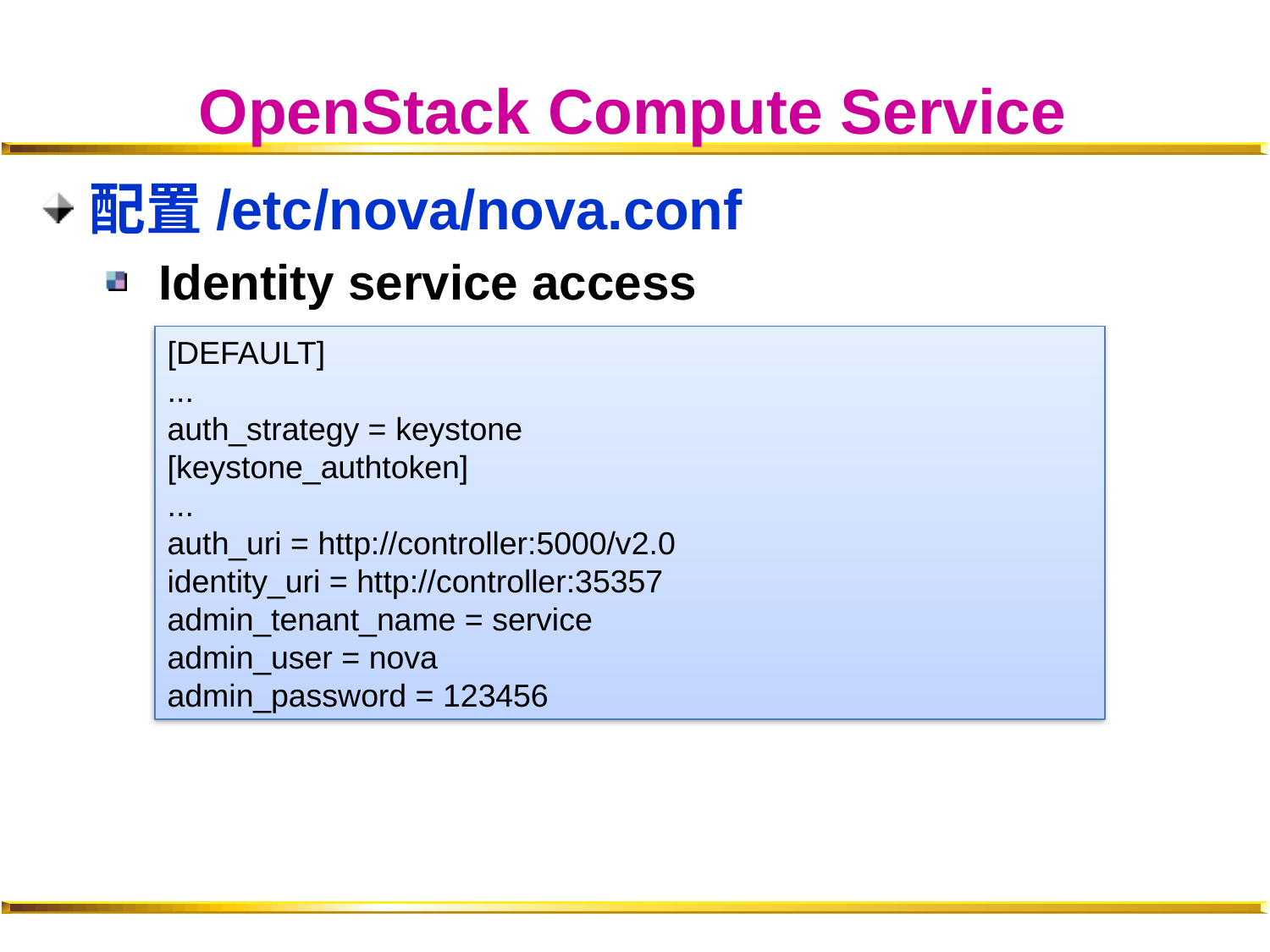

# OpenStack Compute Service
配置/etc/nova/nova.conf
 Identity service access

[DEFAULT]
...
auth_strategy = keystone
[keystone_authtoken]
...
auth_uri = http://controller:5000/v2.0
identity_uri = http://controller:35357
admin_tenant_name = service
admin_user = nova
admin_password = 123456